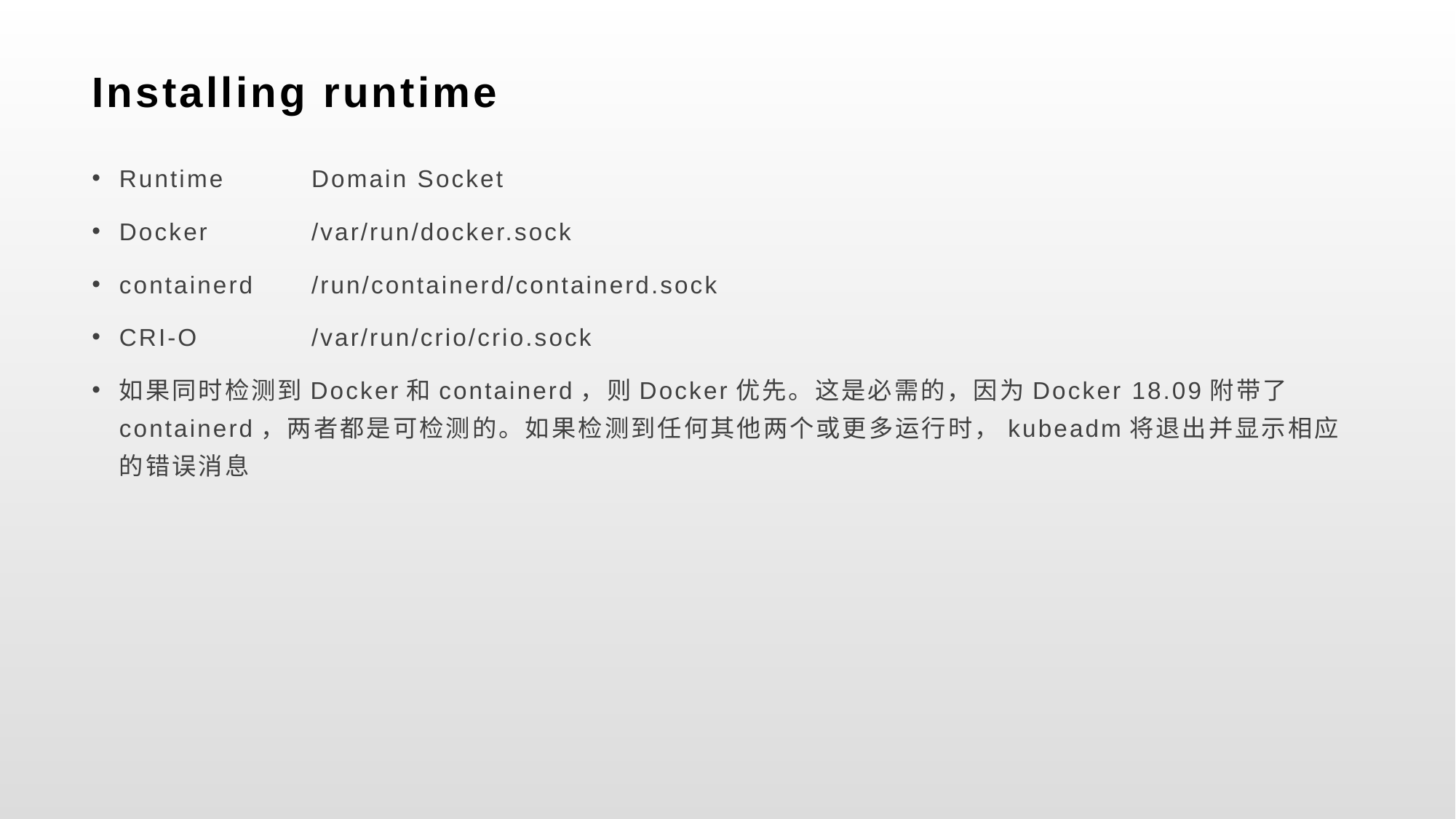

# Installing runtime
Runtime	Domain Socket
Docker	/var/run/docker.sock
containerd	/run/containerd/containerd.sock
CRI-O	/var/run/crio/crio.sock
如果同时检测到Docker和containerd，则Docker优先。这是必需的，因为Docker 18.09附带了containerd，两者都是可检测的。如果检测到任何其他两个或更多运行时，kubeadm将退出并显示相应的错误消息